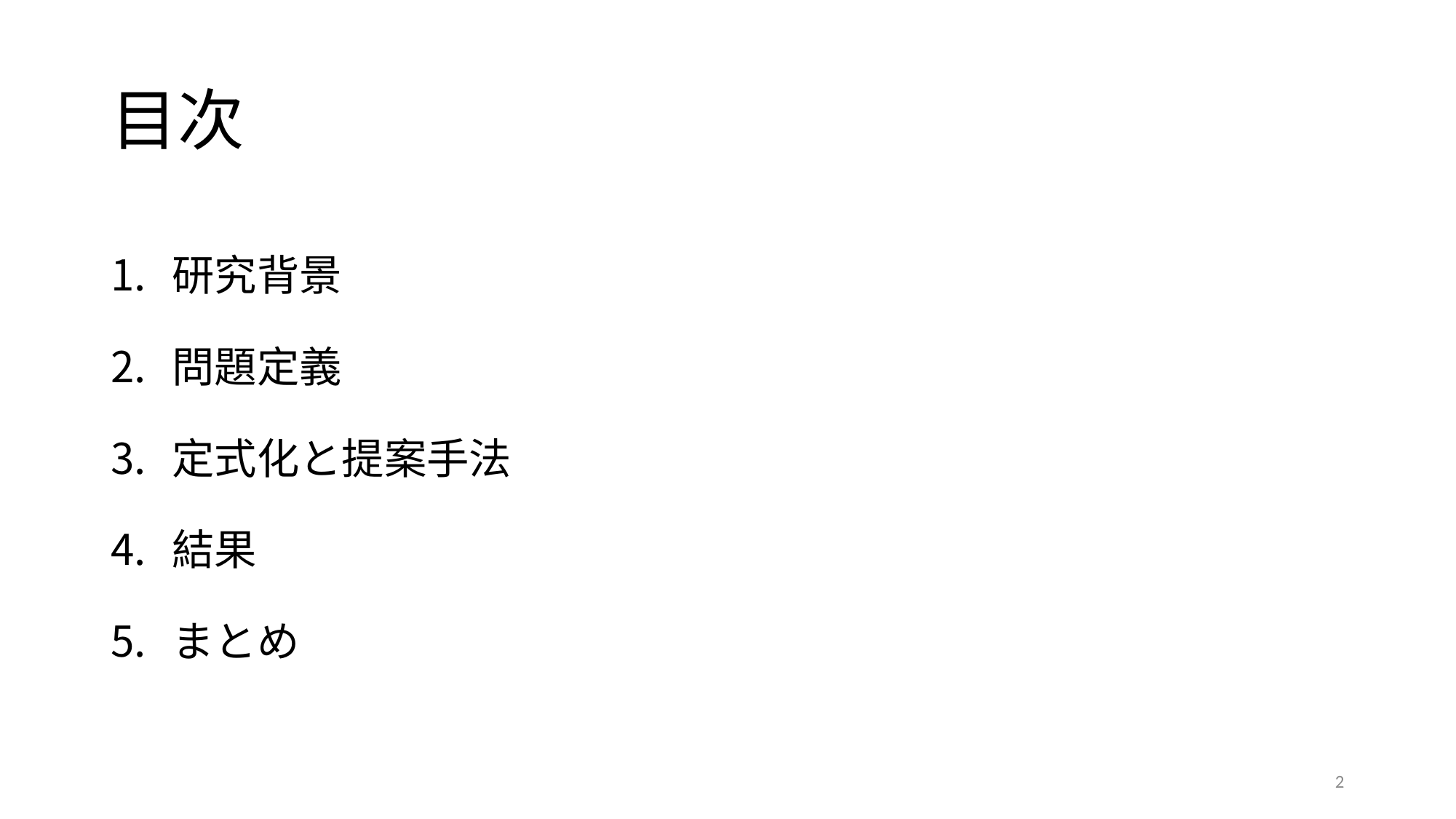

# 目次
研究背景
問題定義
定式化と提案手法
結果
まとめ
2